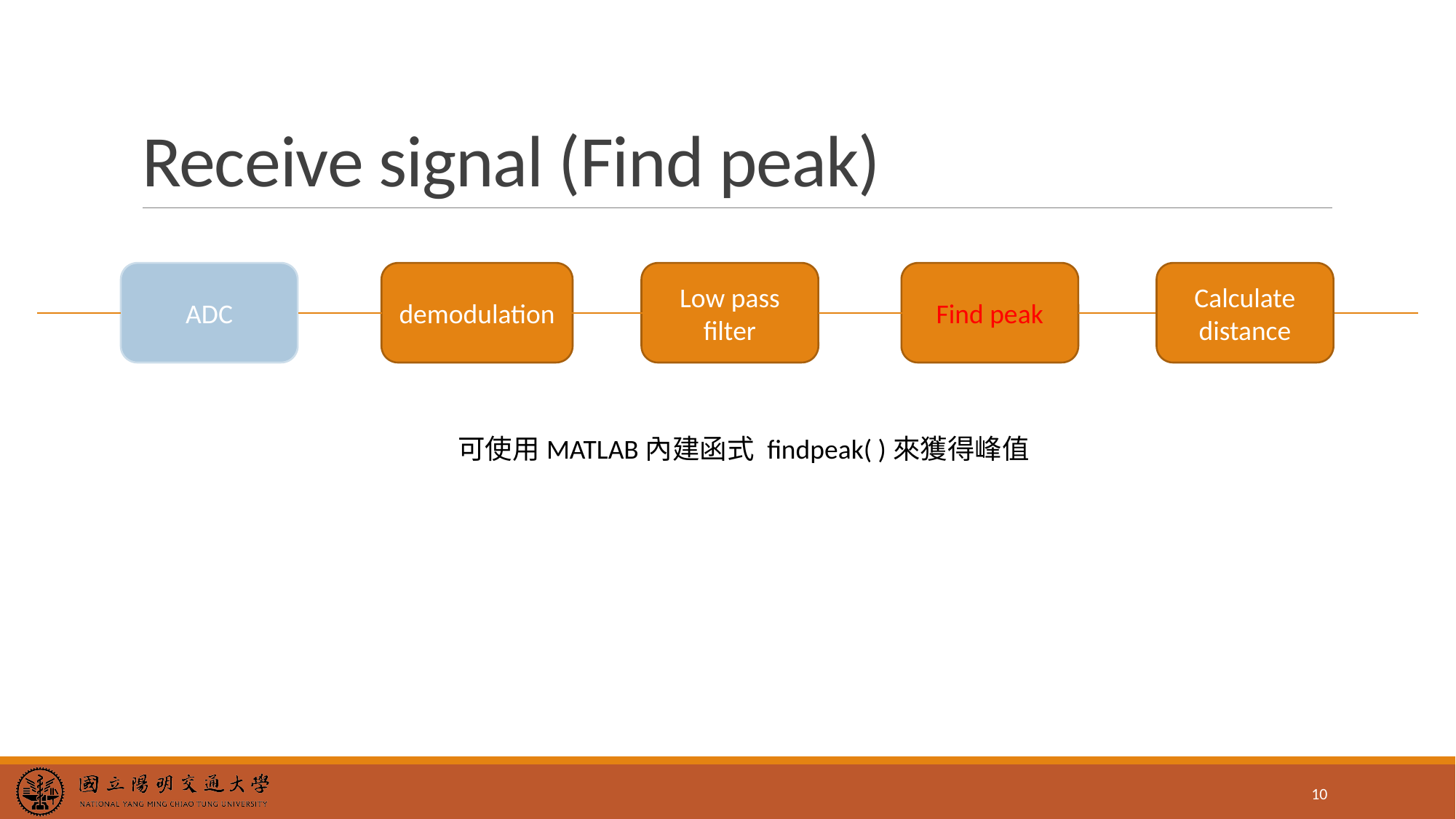

# Receive signal (Find peak)
demodulation
Low pass filter
Find peak
ADC
Calculate
distance
可使用MATLAB內建函式 findpeak( )來獲得峰值
10